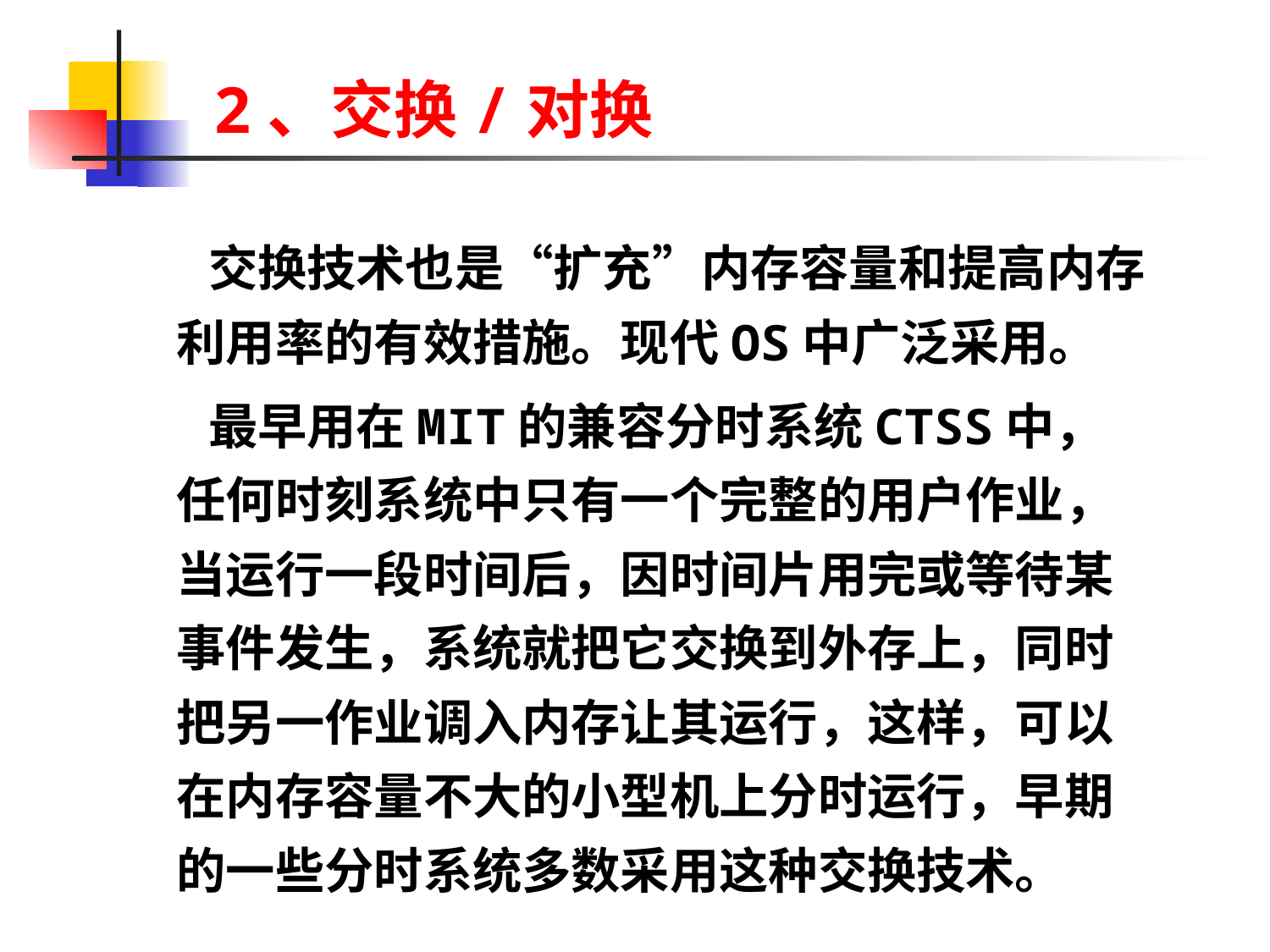

# 2、交换/对换
      交换技术也是“扩充”内存容量和提高内存利用率的有效措施。现代OS中广泛采用。
      最早用在MIT的兼容分时系统CTSS中，任何时刻系统中只有一个完整的用户作业，当运行一段时间后，因时间片用完或等待某事件发生，系统就把它交换到外存上，同时把另一作业调入内存让其运行，这样，可以在内存容量不大的小型机上分时运行，早期的一些分时系统多数采用这种交换技术。